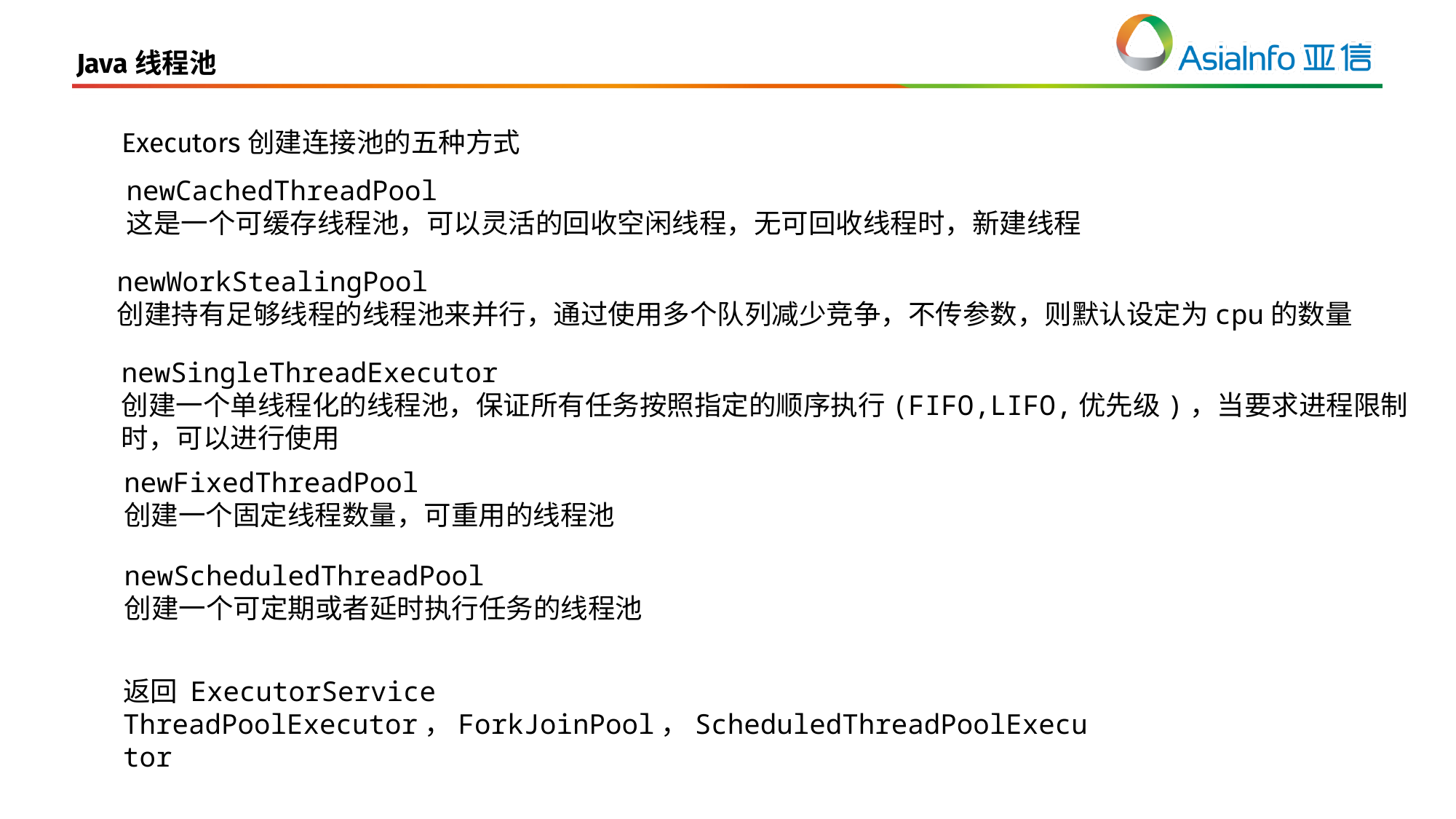

Java线程池
Executors创建连接池的五种方式
newCachedThreadPool
这是一个可缓存线程池，可以灵活的回收空闲线程，无可回收线程时，新建线程
newWorkStealingPool
创建持有足够线程的线程池来并行，通过使用多个队列减少竞争，不传参数，则默认设定为cpu的数量
newSingleThreadExecutor
创建一个单线程化的线程池，保证所有任务按照指定的顺序执行(FIFO,LIFO,优先级)，当要求进程限制时，可以进行使用
newFixedThreadPool
创建一个固定线程数量，可重用的线程池
newScheduledThreadPool
创建一个可定期或者延时执行任务的线程池
返回 ExecutorService
ThreadPoolExecutor，ForkJoinPool，ScheduledThreadPoolExecutor